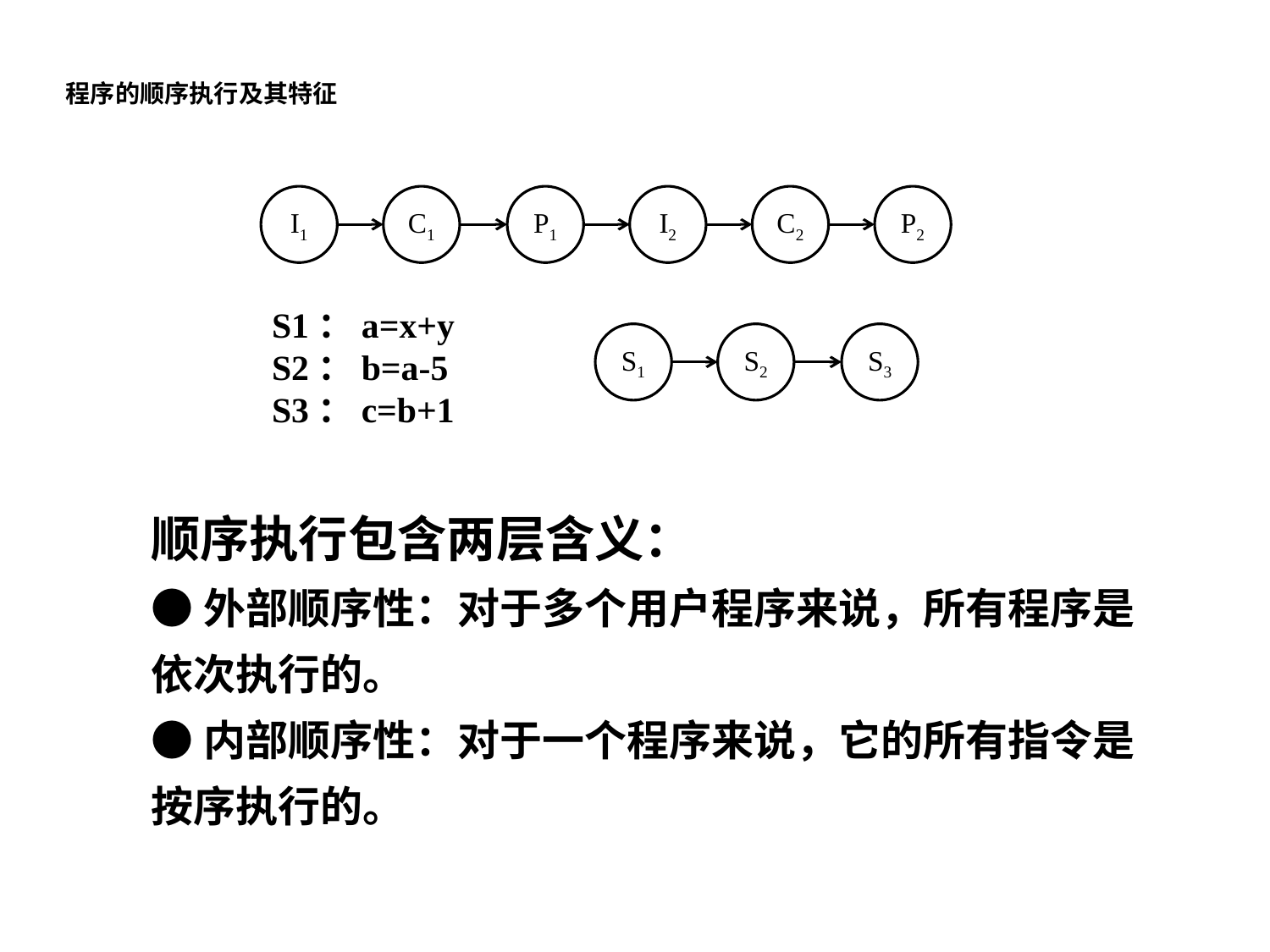

程序的顺序执行及其特征
C1
P2
I1
I2
C2
P1
S1：a=x+y
S2：b=a-5
S3：c=b+1
S2
S1
S3
顺序执行包含两层含义：
●外部顺序性：对于多个用户程序来说，所有程序是依次执行的。
●内部顺序性：对于一个程序来说，它的所有指令是按序执行的。